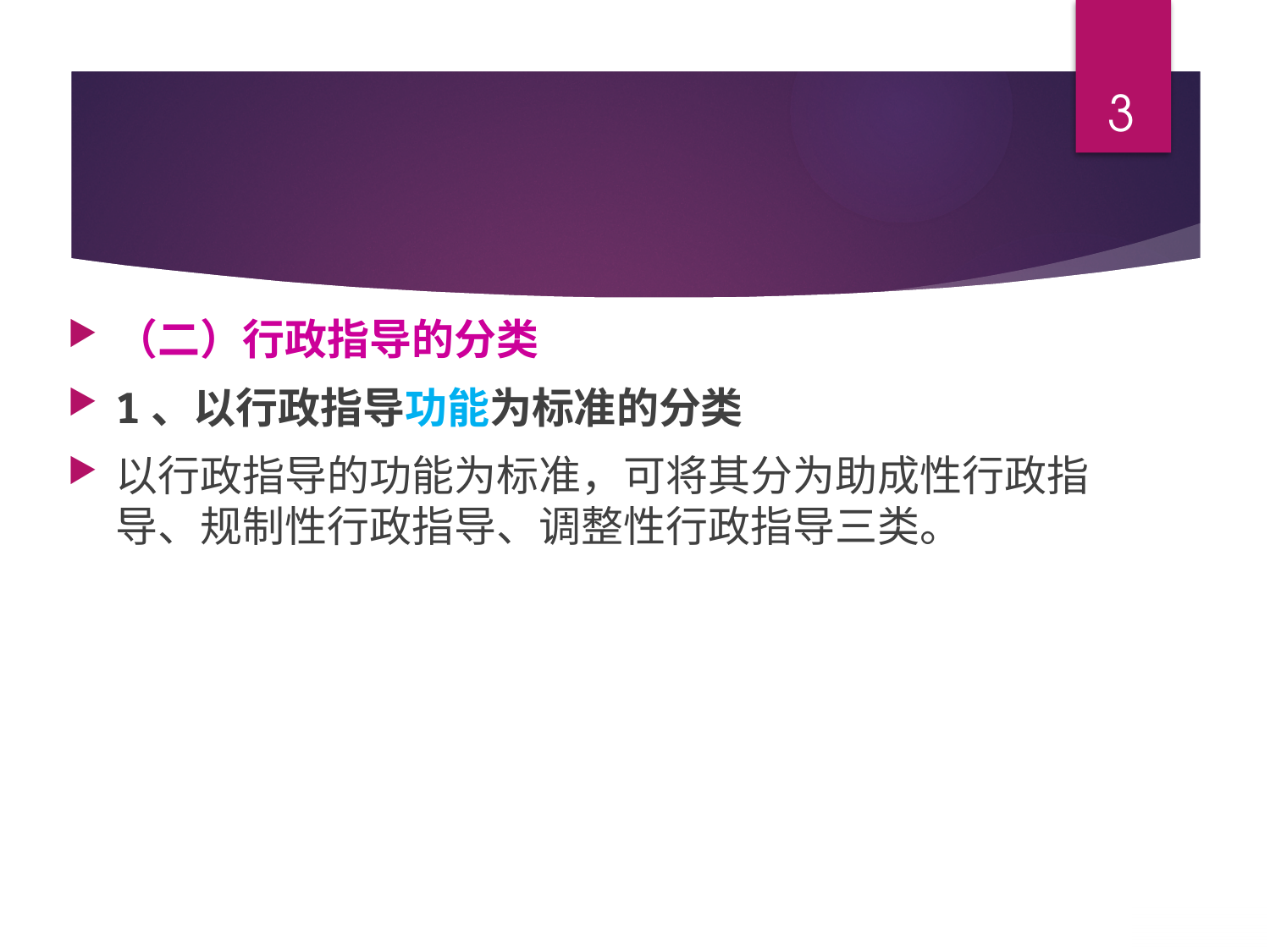

3
#
（二）行政指导的分类
1、以行政指导功能为标准的分类
以行政指导的功能为标准，可将其分为助成性行政指导、规制性行政指导、调整性行政指导三类。